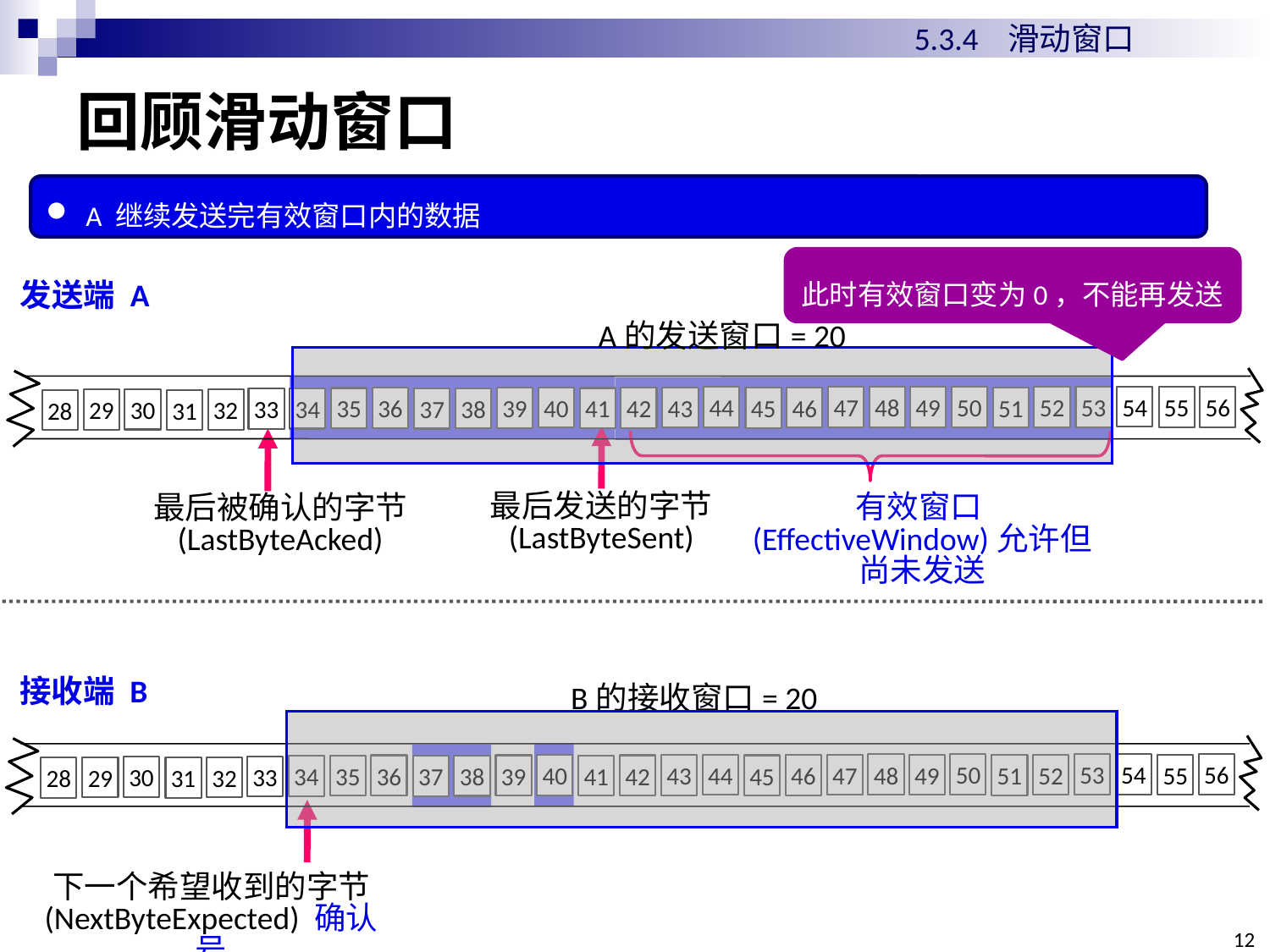

5.3.4   滑动窗口
# 回顾滑动窗口
A 继续发送完有效窗口内的数据

此时有效窗口变为0，不能再发送
发送端 A
A的发送窗口= 20

54
53
50
56
48
49
52
55
44
47
51
43
40
46
36
39
42
45
35
41
38
34
37
33
30
29
32
28
31

最后发送的字节
(LastByteSent)

最后被确认的字节
(LastByteAcked)
有效窗口(EffectiveWindow)允许但尚未发送

接收端 B
B的接收窗口= 20

54
53
50
56
48
49
52
55
44
47
51
43
40
46
36
39
42
45
35
41
38
34
37
33
30
29
32
28
31

下一个希望收到的字节
(NextByteExpected) 确认号
12